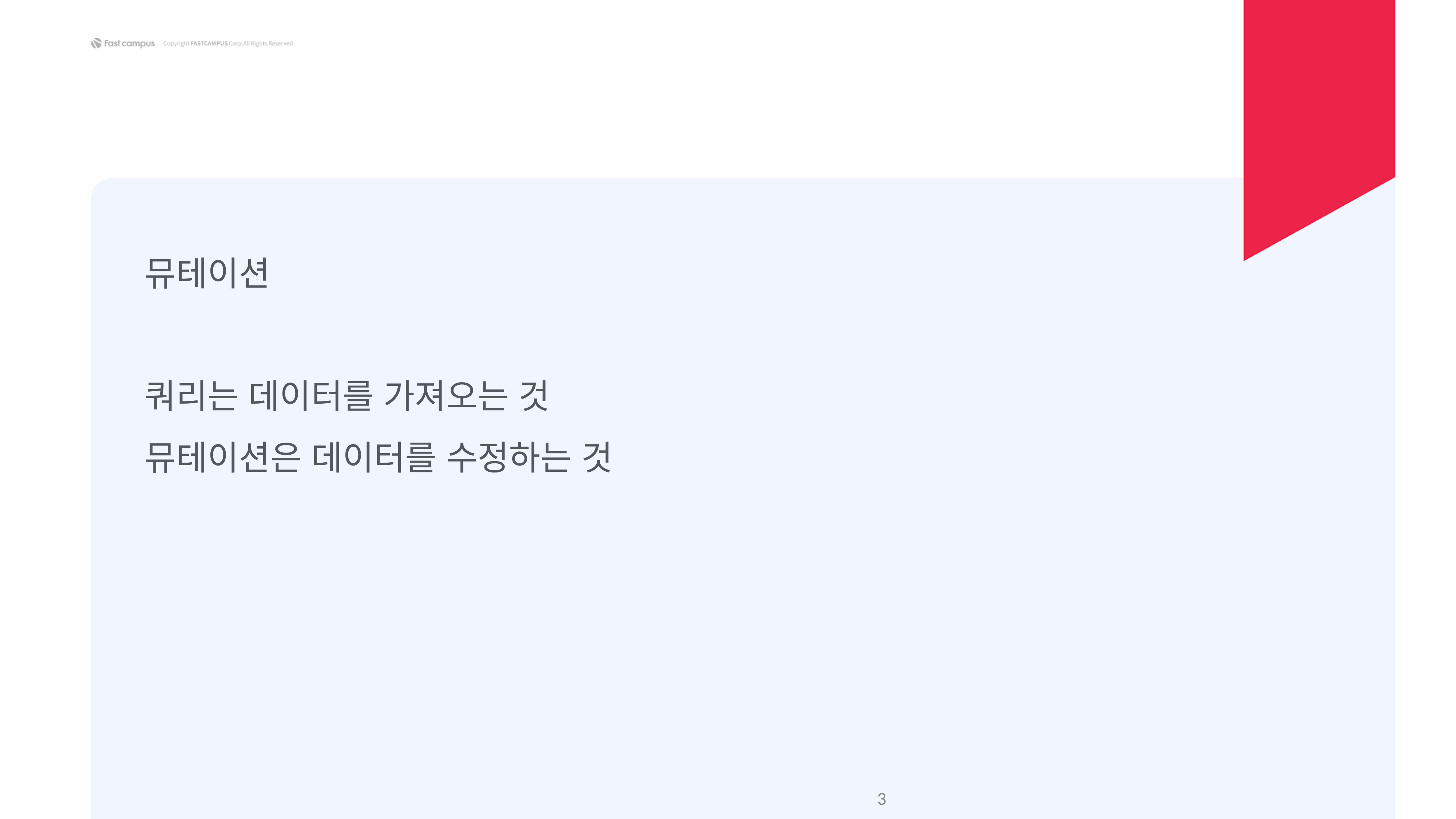

뮤테이션

쿼리는 데이터를 가져오는 것
뮤테이션은 데이터를 수정하는 것
3